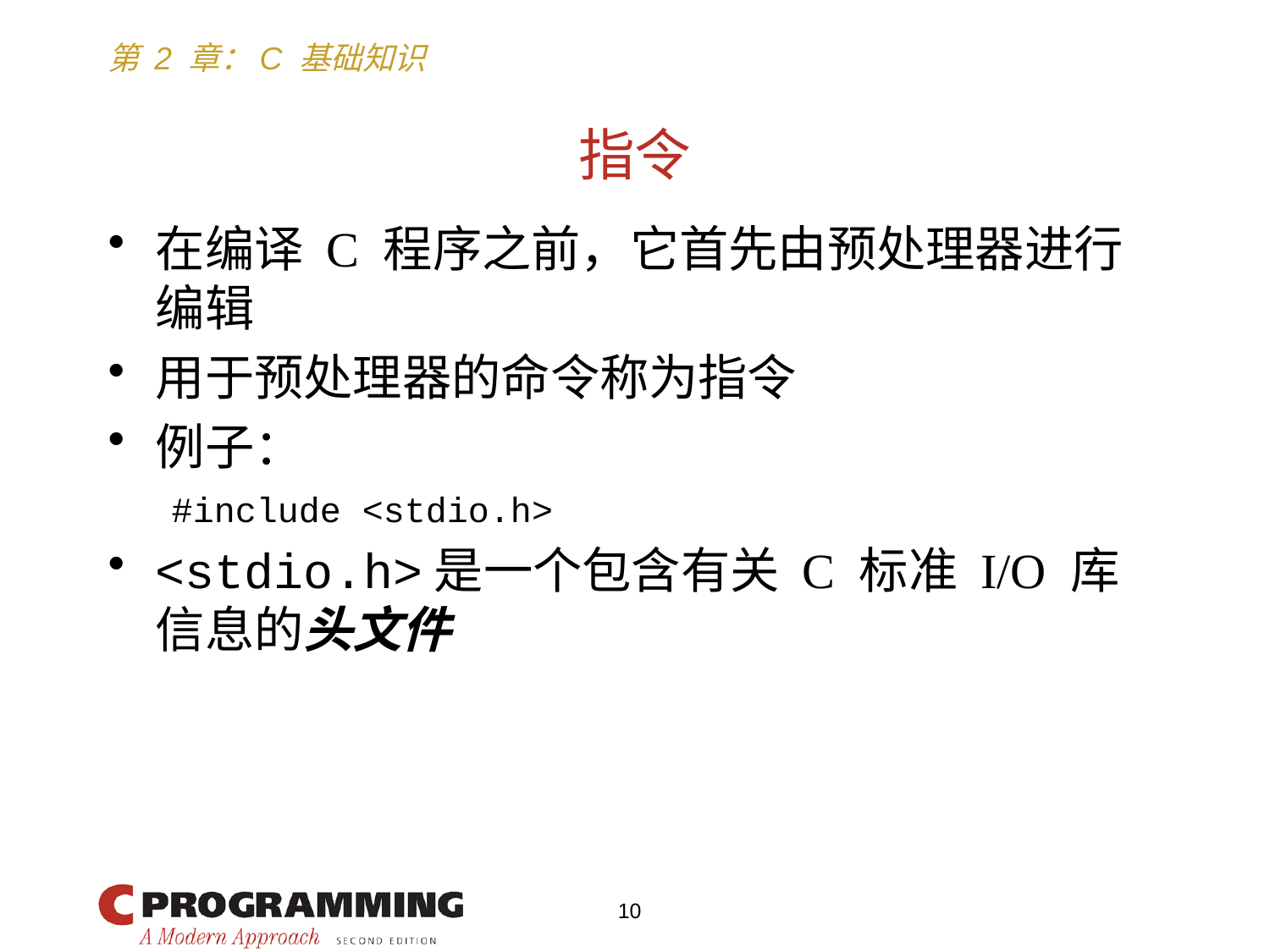

# 指令
在编译 C 程序之前，它首先由预处理器进行编辑
用于预处理器的命令称为指令
例子：
#include <stdio.h>
<stdio.h>是一个包含有关 C 标准 I/O 库信息的头文件
10